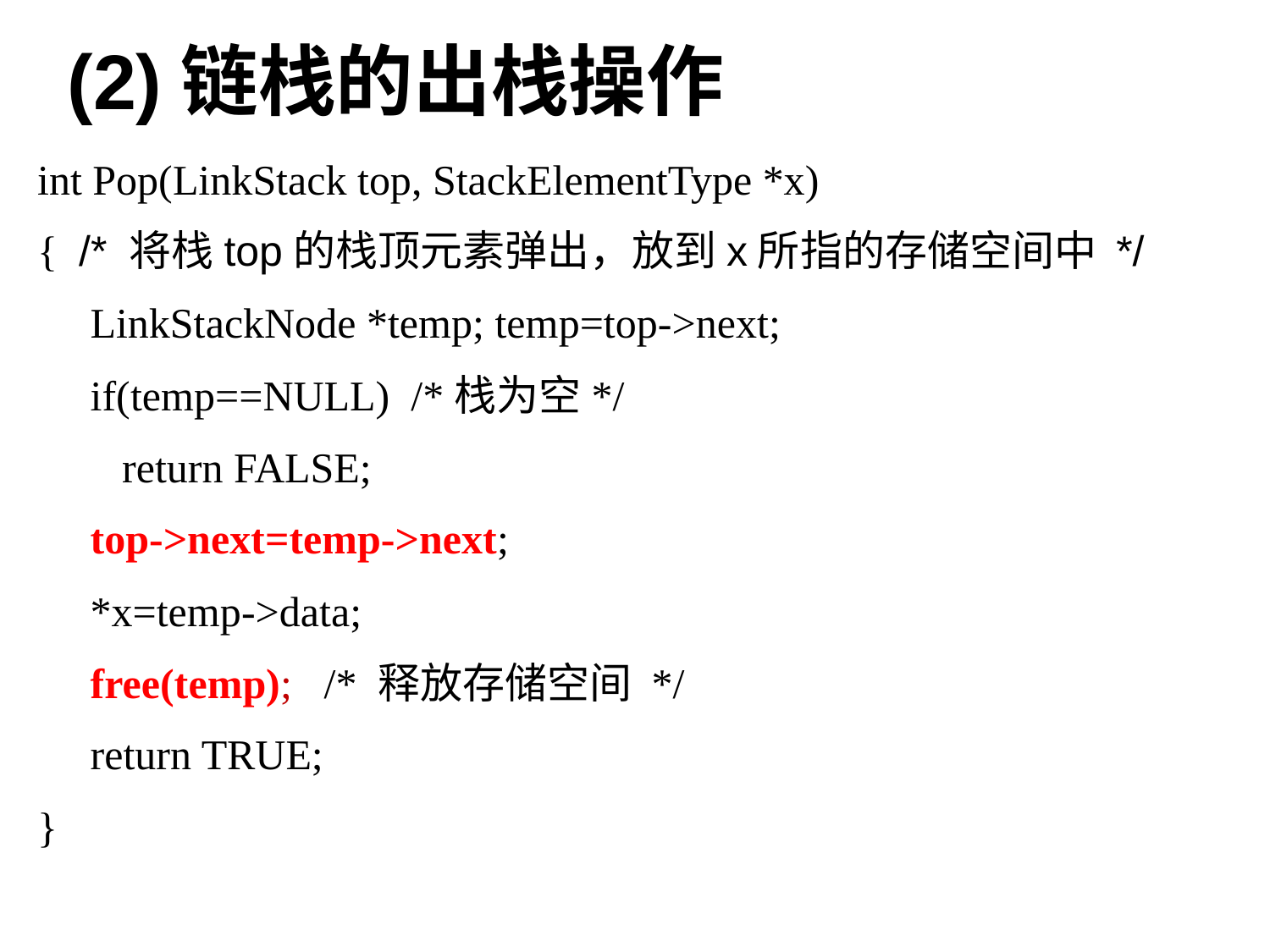

(2)链栈的出栈操作
int Pop(LinkStack top, StackElementType *x)
{  /* 将栈top的栈顶元素弹出，放到x所指的存储空间中 */
     LinkStackNode *temp; temp=top->next;
     if(temp==NULL)  /*栈为空*/
        return FALSE;
     top->next=temp->next;
     *x=temp->data;
     free(temp);   /* 释放存储空间 */
     return TRUE;
}